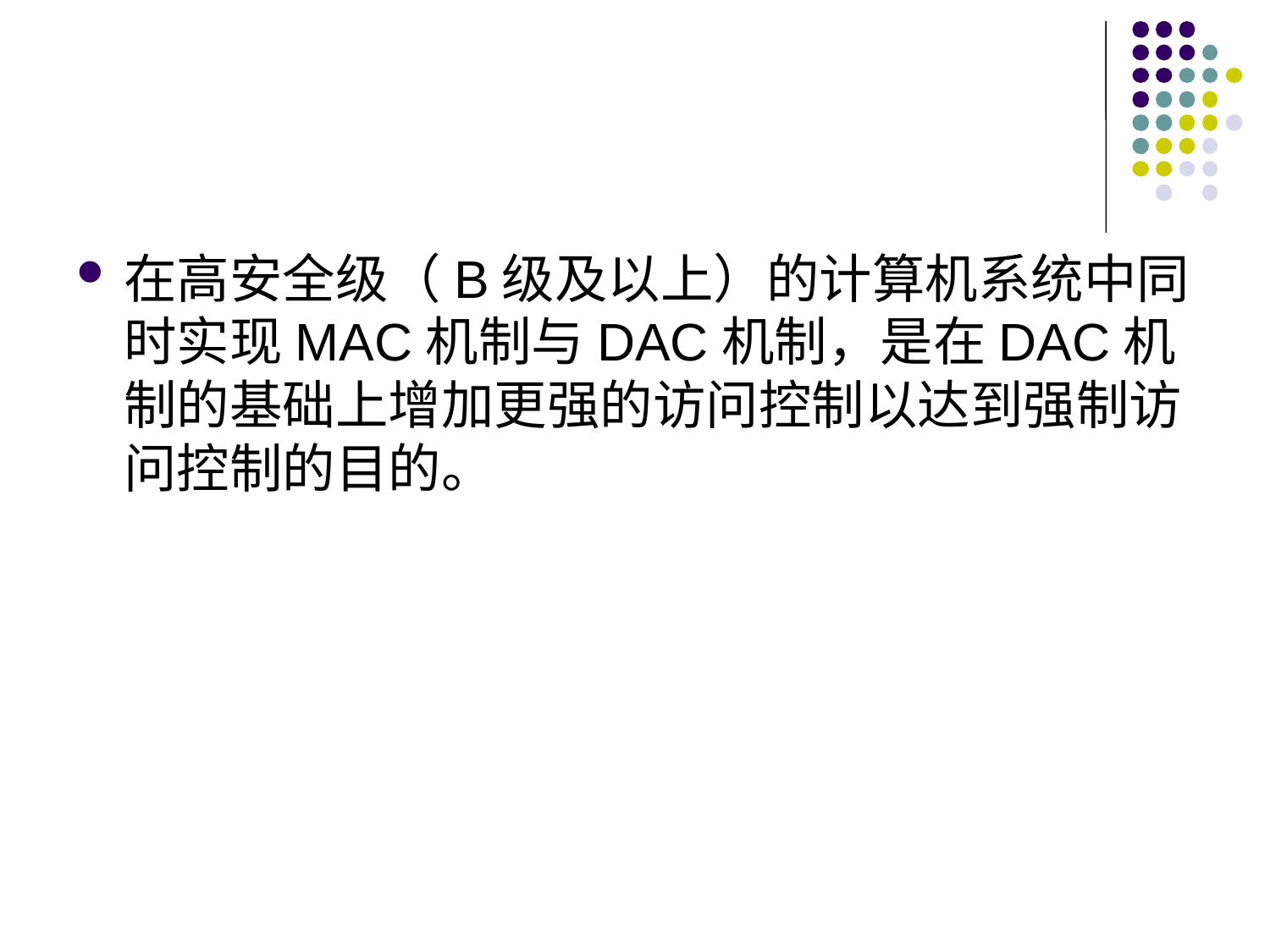

在高安全级（B级及以上）的计算机系统中同时实现MAC机制与DAC机制，是在DAC机制的基础上增加更强的访问控制以达到强制访问控制的目的。